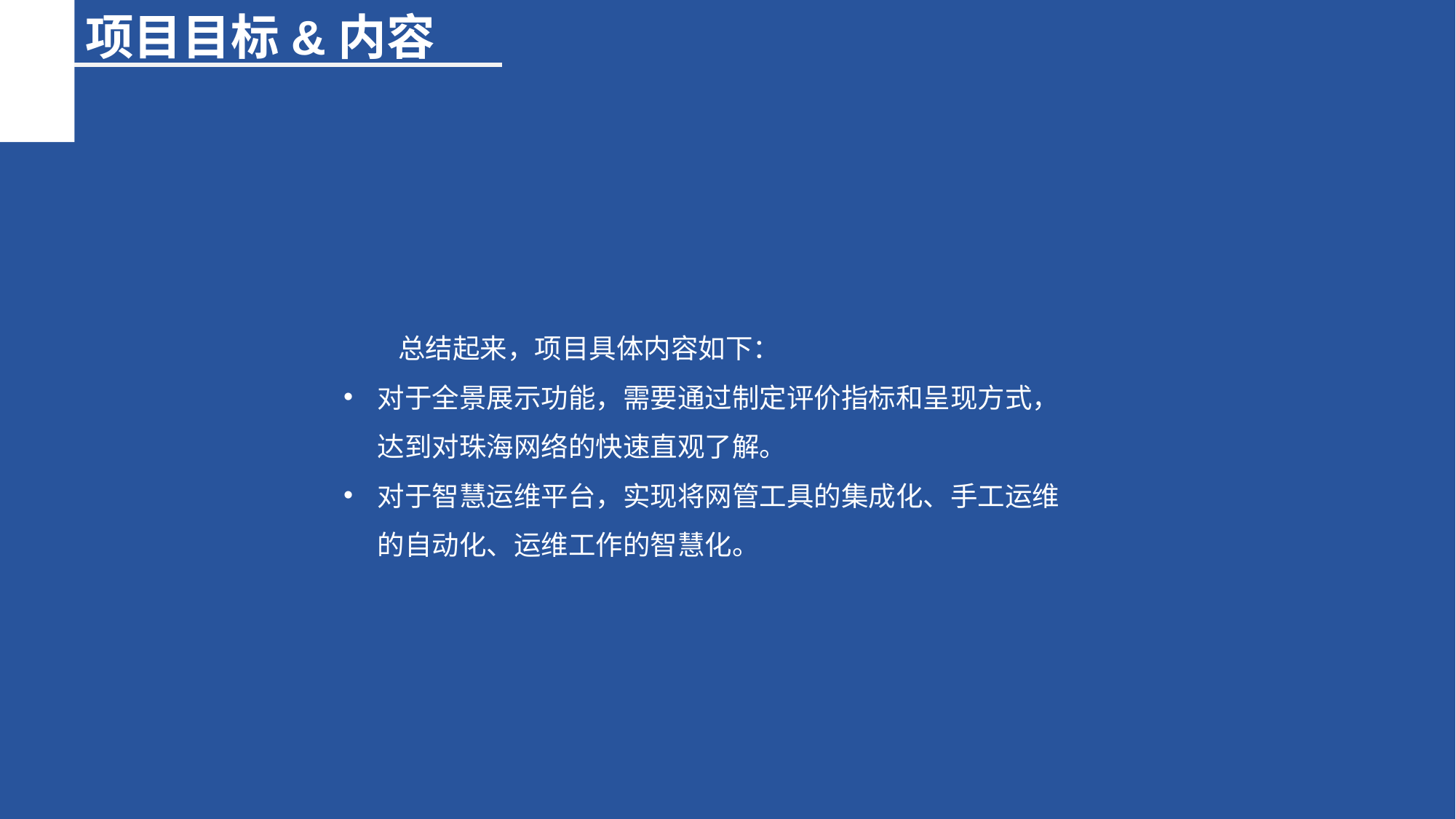

项目目标&内容
总结起来，项目具体内容如下：
对于全景展示功能，需要通过制定评价指标和呈现方式，达到对珠海网络的快速直观了解。
对于智慧运维平台，实现将网管工具的集成化、手工运维的自动化、运维工作的智慧化。